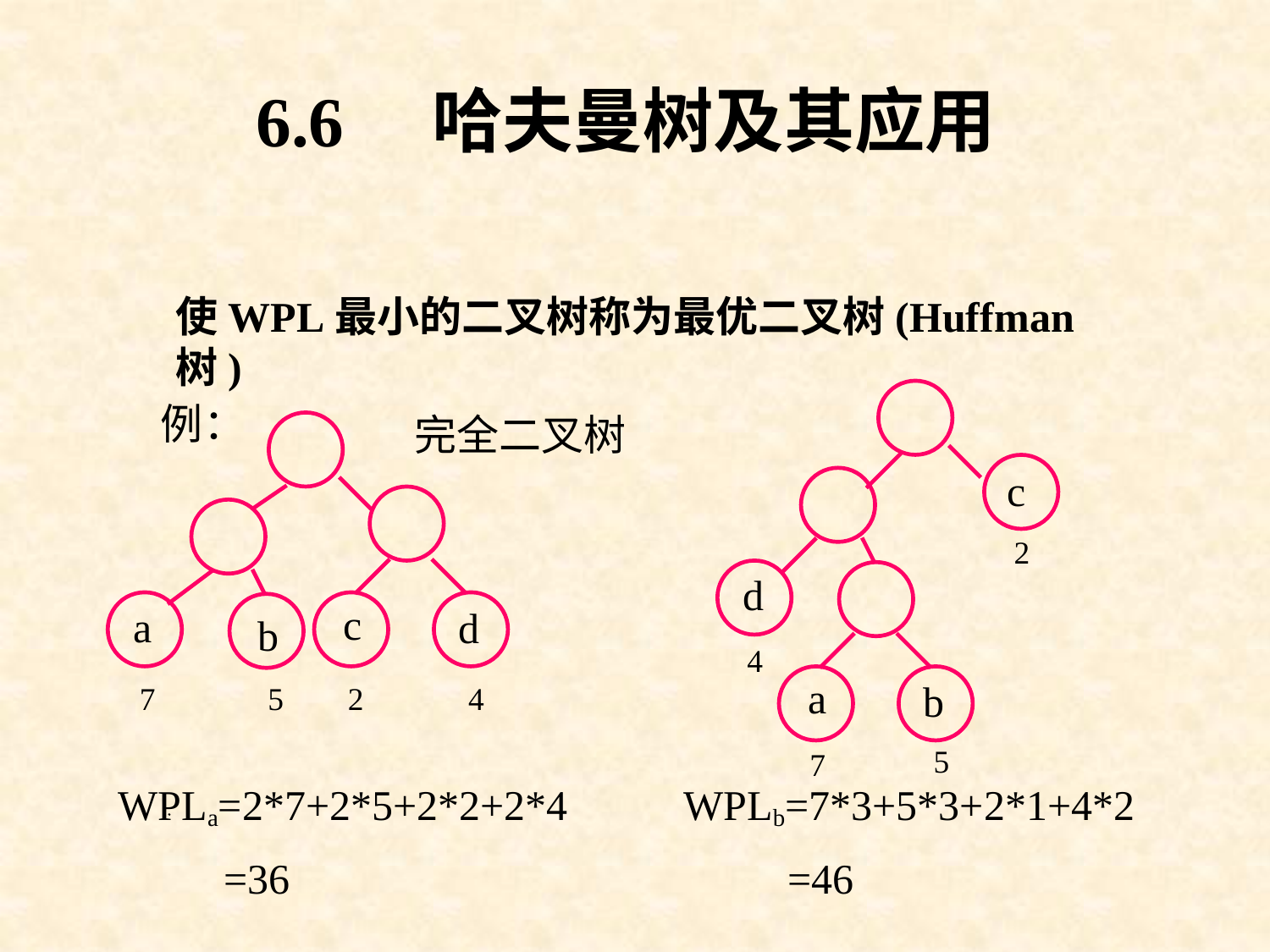

6.6　哈夫曼树及其应用
使WPL最小的二叉树称为最优二叉树(Huffman 树)

例：
完全二叉树

c

2

d

c

a

d
b
4

7              5        2             4
a

b
5
7
WPLa=2*7+2*5+2*2+2*4           WPLb=7*3+5*3+2*1+4*2
          =36                                               =46